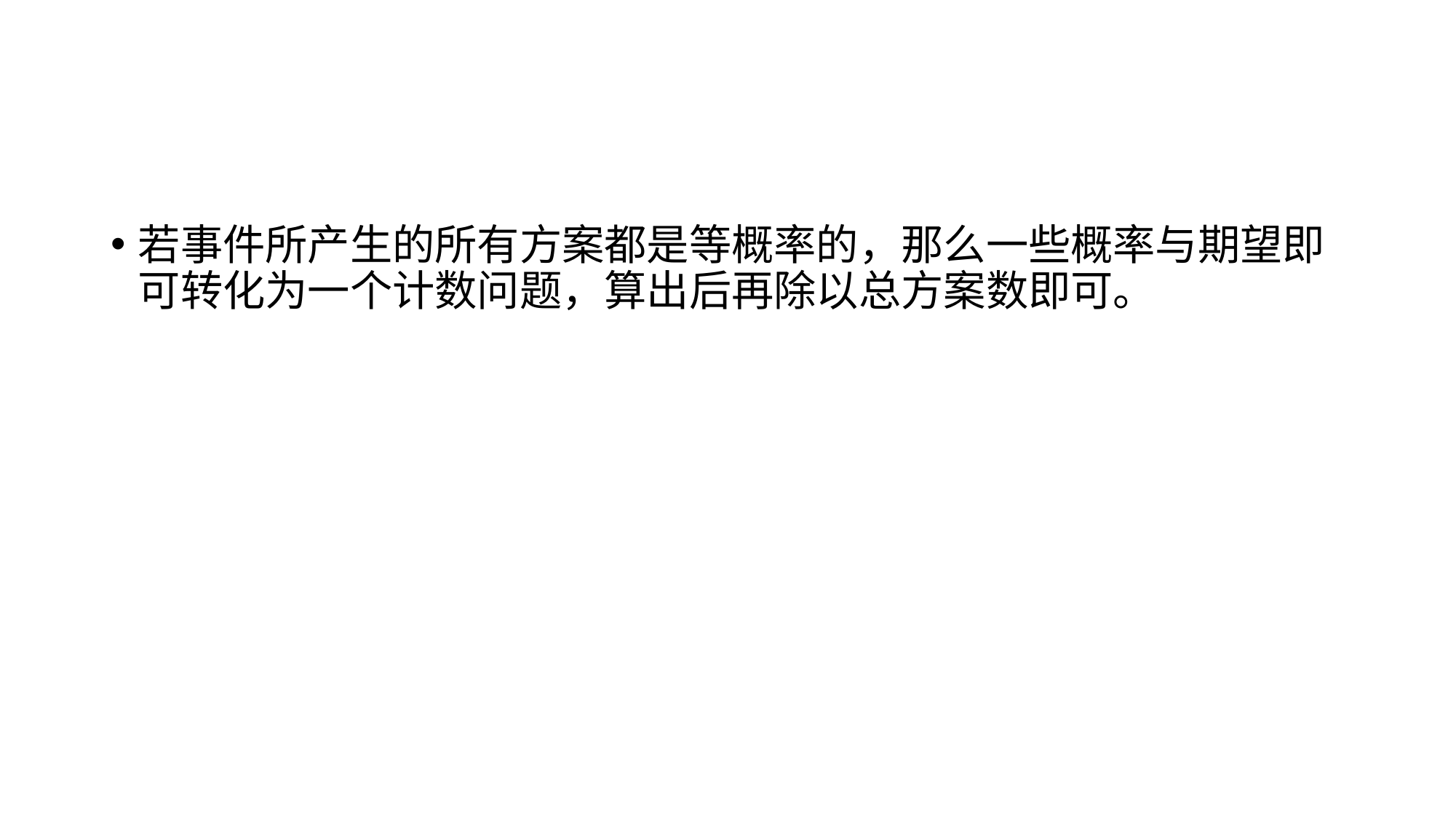

#
若事件所产生的所有方案都是等概率的，那么一些概率与期望即可转化为一个计数问题，算出后再除以总方案数即可。